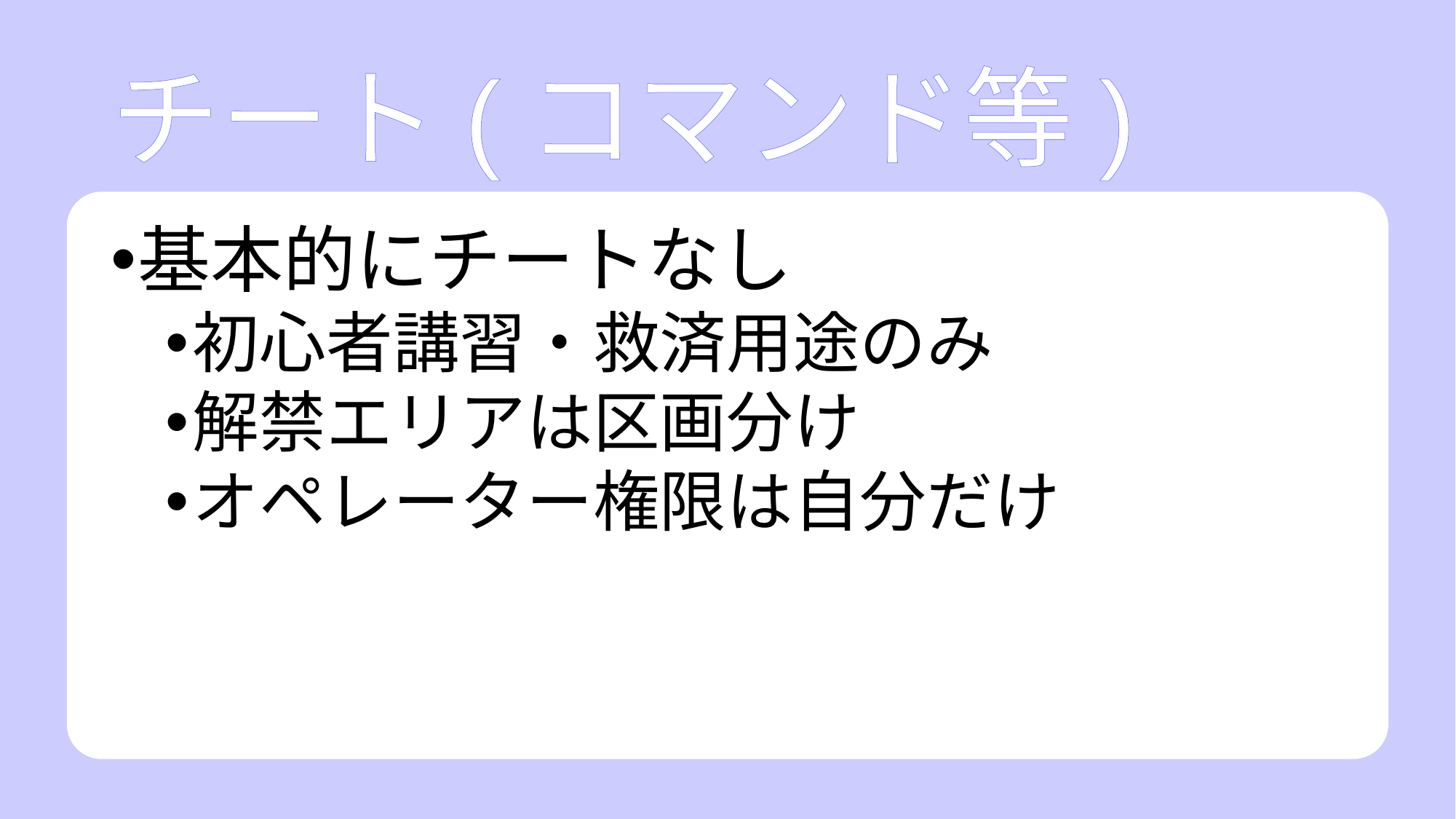

# チート(コマンド等)
基本的にチートなし
初心者講習・救済用途のみ
解禁エリアは区画分け
オペレーター権限は自分だけ